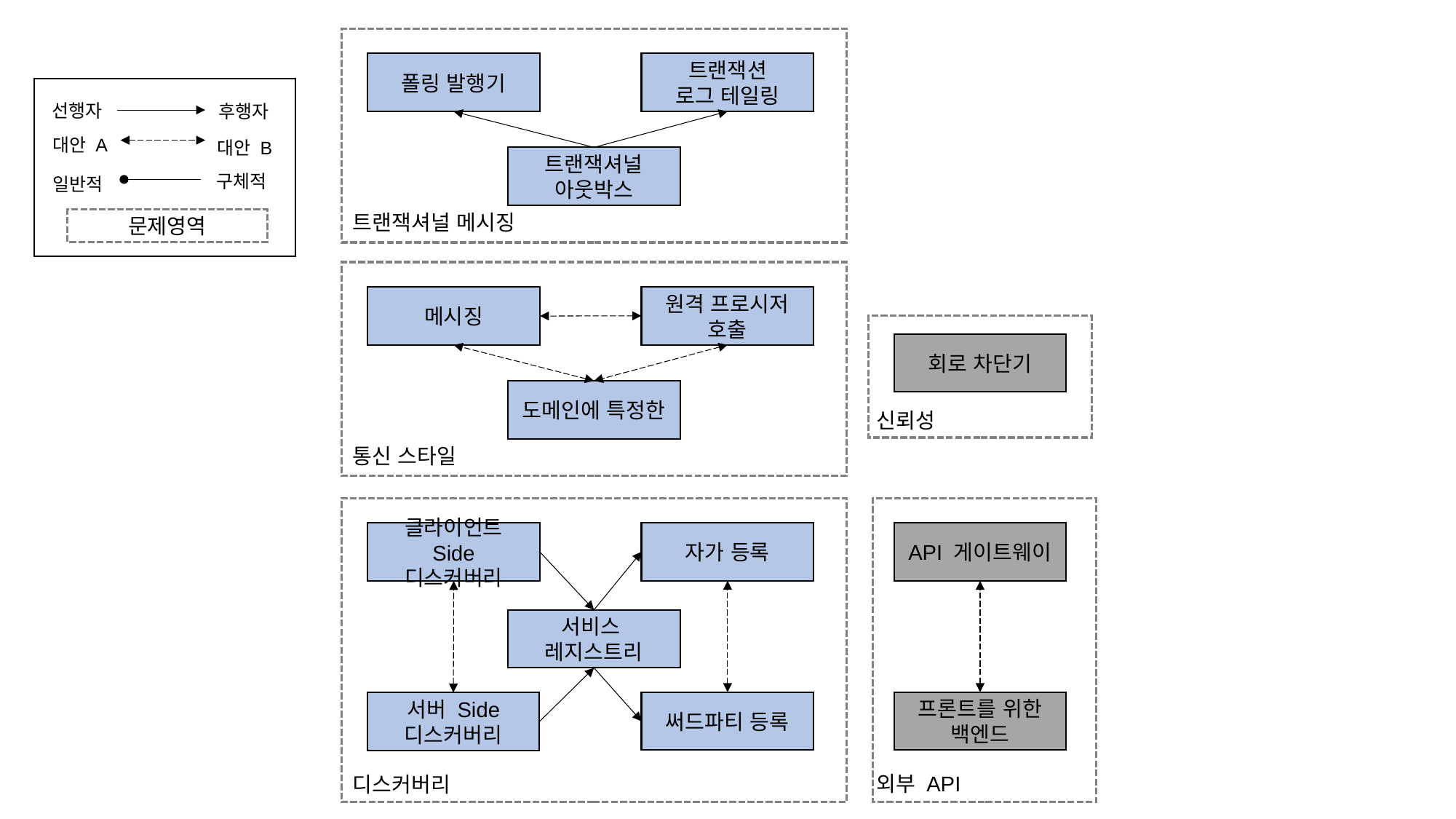

트랜잭션
로그 테일링
폴링 발행기
트랜잭셔널
아웃박스
트랜잭셔널 메시징

선행자
후행자
대안 A
대안 B
구체적
일반적
문제영역

원격 프로시저
호출
메시징
도메인에 특정한
통신 스타일

회로 차단기
신뢰성

API 게이트웨이
자가 등록
클라이언트 Side
디스커버리
서비스
레지스트리
써드파티 등록
프론트를 위한
백엔드
서버 Side
디스커버리
외부 API
디스커버리